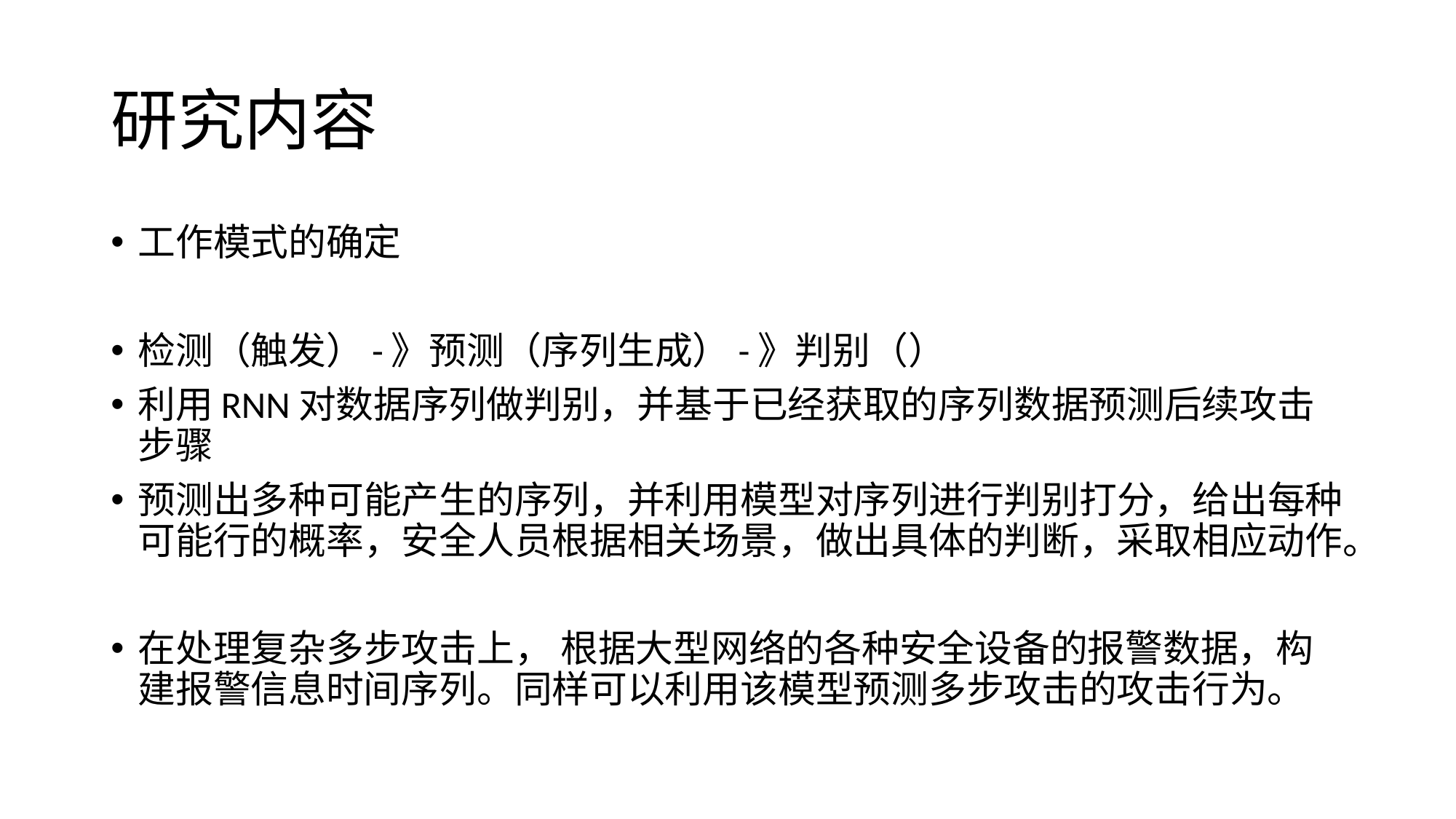

# 研究内容
工作模式的确定

检测（触发）-》预测（序列生成）-》判别（）
利用RNN对数据序列做判别，并基于已经获取的序列数据预测后续攻击步骤
预测出多种可能产生的序列，并利用模型对序列进行判别打分，给出每种可能行的概率，安全人员根据相关场景，做出具体的判断，采取相应动作。

在处理复杂多步攻击上， 根据大型网络的各种安全设备的报警数据，构建报警信息时间序列。同样可以利用该模型预测多步攻击的攻击行为。